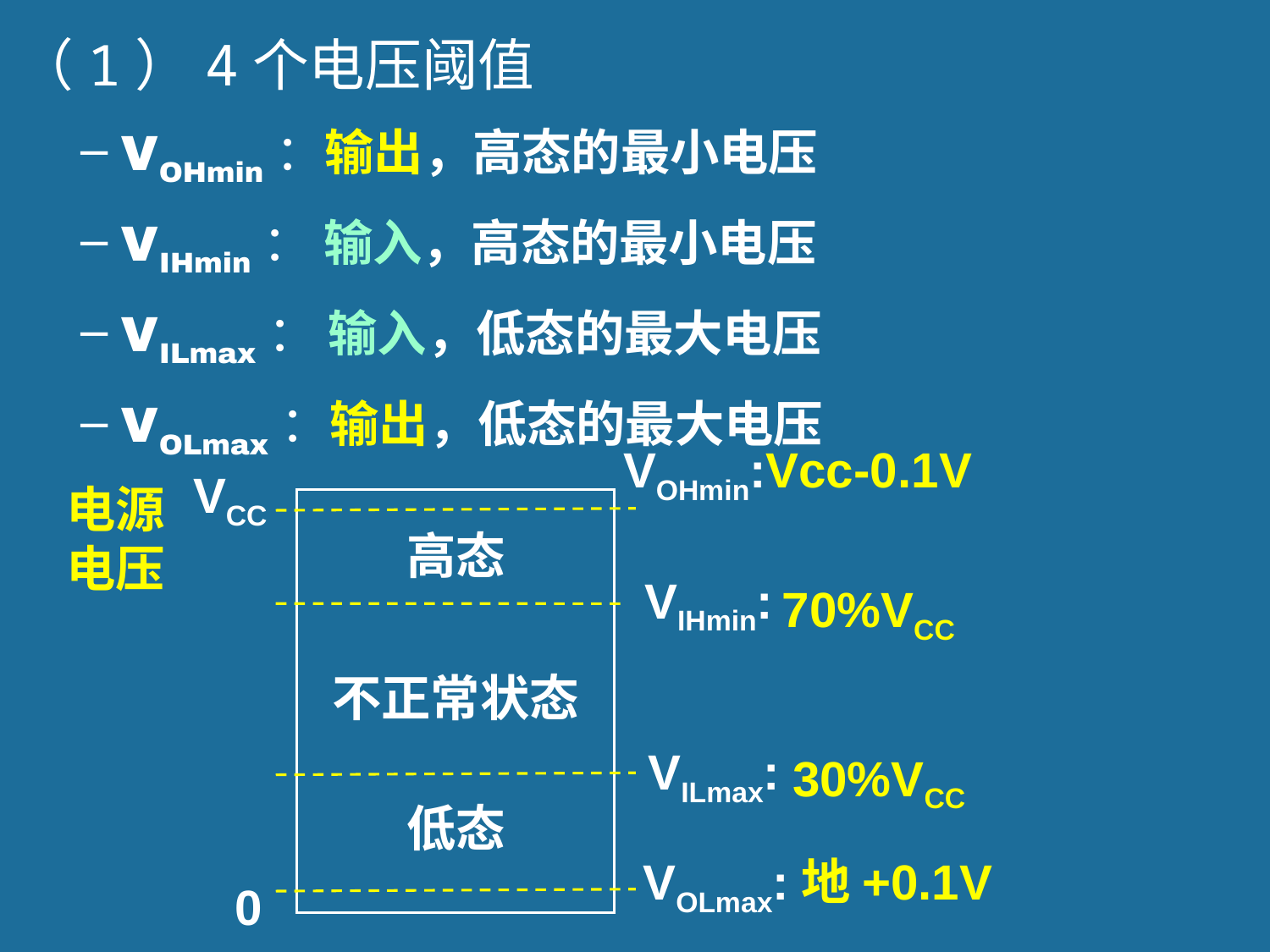

（1）4个电压阈值
VOHmin：输出，高态的最小电压
VIHmin： 输入，高态的最小电压
VILmax： 输入，低态的最大电压
VOLmax：输出，低态的最大电压
VOHmin:Vcc-0.1V
VCC
高态

不正常状态

低态

VIHmin:
70%VCC

VILmax:
30%VCC

VOLmax:地+0.1V
0

电源
电压
26